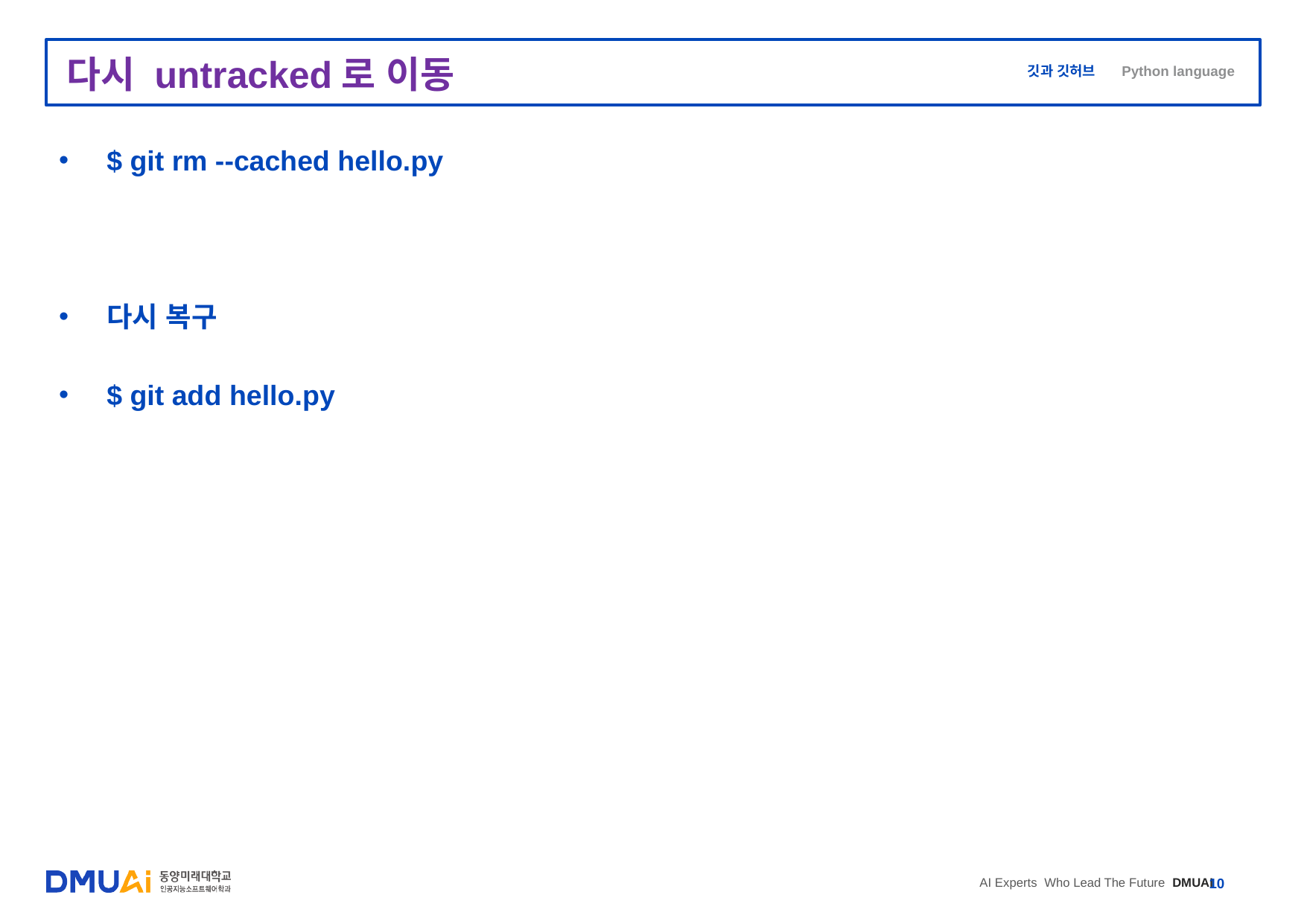

# 다시 untracked로 이동
$ git rm --cached hello.py

다시 복구

$ git add hello.py